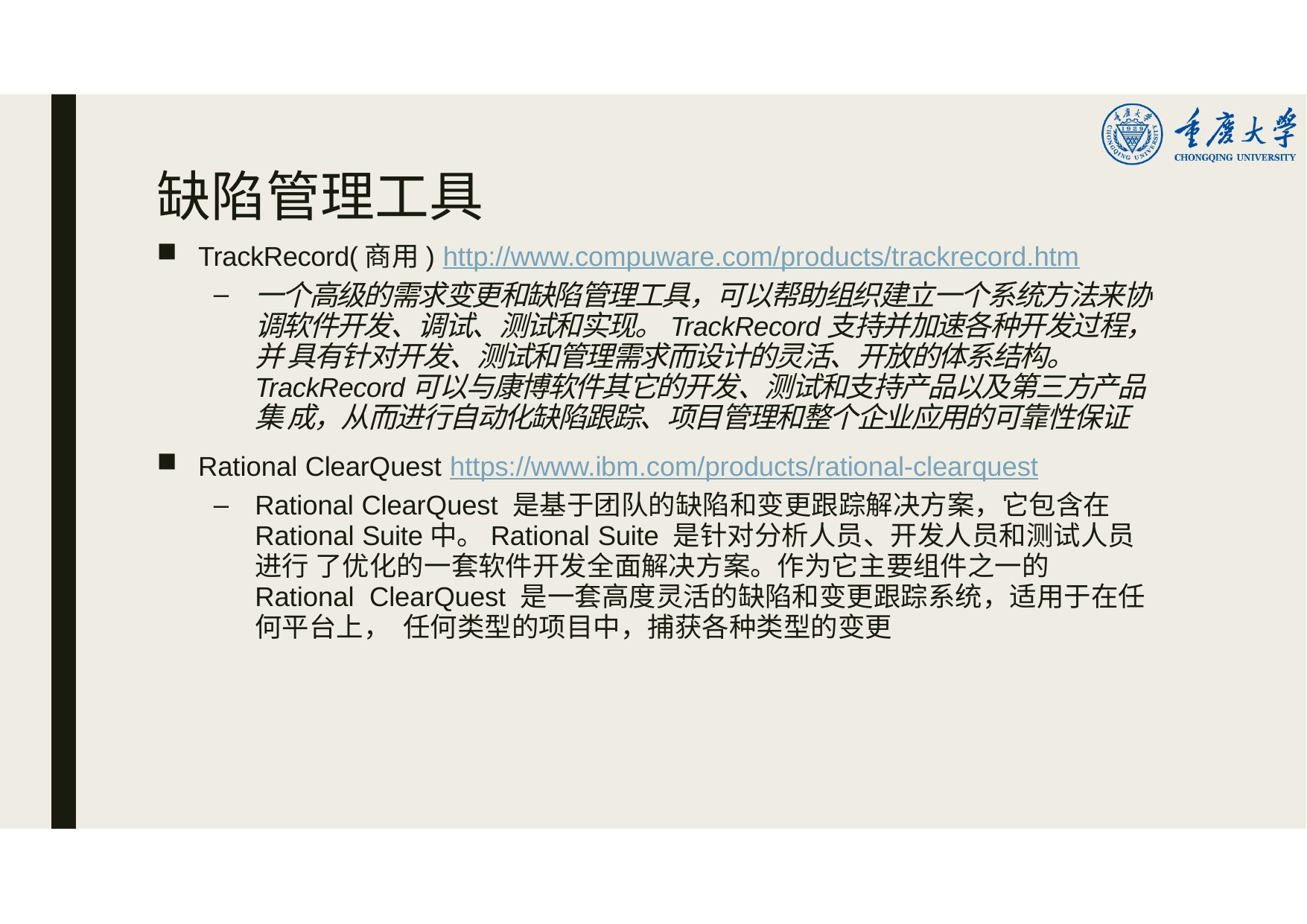

# 缺陷管理工具
TrackRecord(商用) http://www.compuware.com/products/trackrecord.htm
一个高级的需求变更和缺陷管理工具，可以帮助组织建立一个系统方法来协 调软件开发、调试、测试和实现。TrackRecord支持并加速各种开发过程，并 具有针对开发、测试和管理需求而设计的灵活、开放的体系结构。 TrackRecord可以与康博软件其它的开发、测试和支持产品以及第三方产品集 成，从而进行自动化缺陷跟踪、项目管理和整个企业应用的可靠性保证
Rational ClearQuest https://www.ibm.com/products/rational-clearquest
Rational ClearQuest 是基于团队的缺陷和变更跟踪解决方案，它包含在 Rational Suite中。Rational Suite 是针对分析人员、开发人员和测试人员进行 了优化的一套软件开发全面解决方案。作为它主要组件之一的Rational  ClearQuest 是一套高度灵活的缺陷和变更跟踪系统，适用于在任何平台上，  任何类型的项目中，捕获各种类型的变更